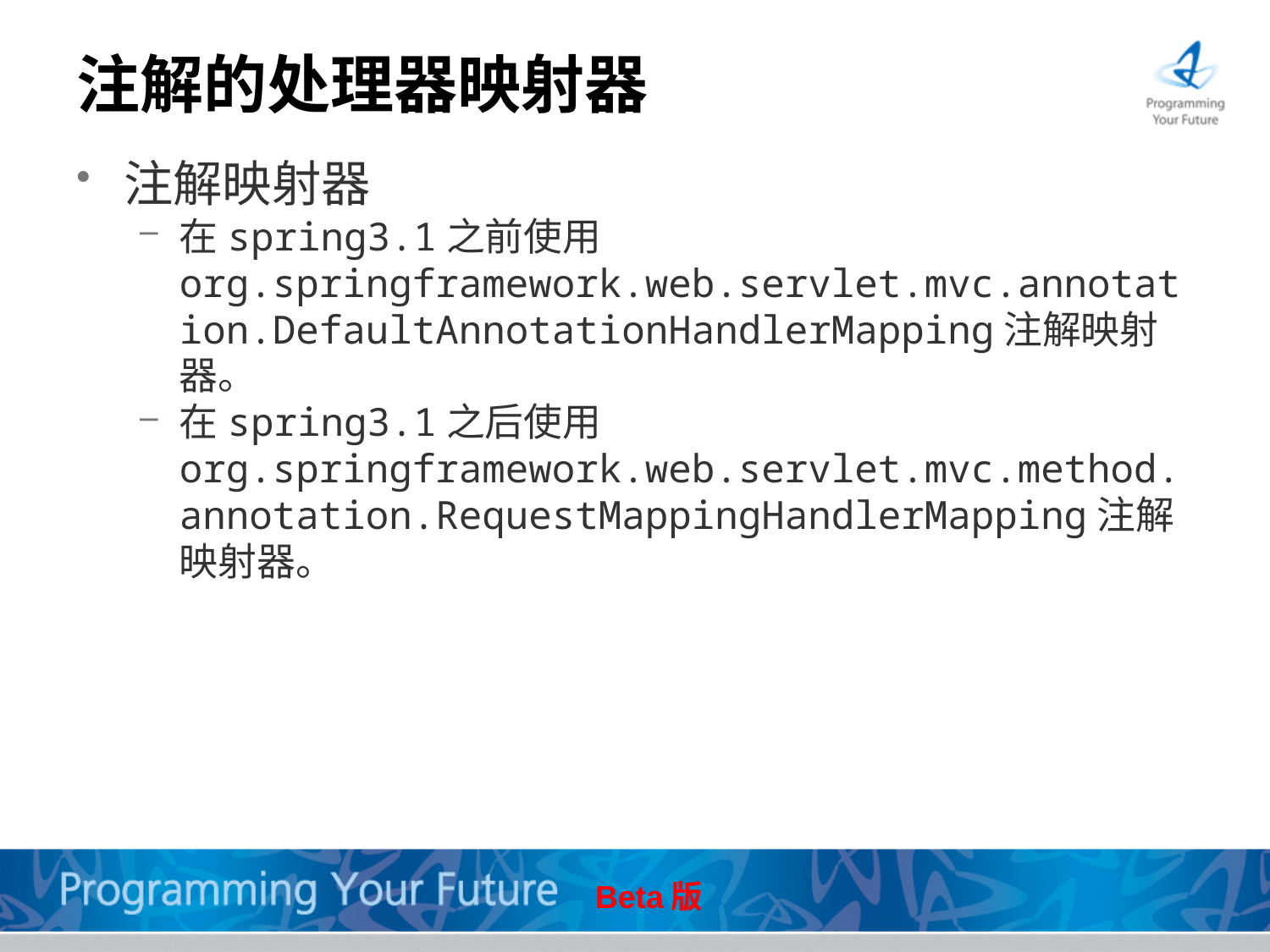

# 注解的处理器映射器
注解映射器
在spring3.1之前使用org.springframework.web.servlet.mvc.annotation.DefaultAnnotationHandlerMapping注解映射器。
在spring3.1之后使用org.springframework.web.servlet.mvc.method.annotation.RequestMappingHandlerMapping注解映射器。